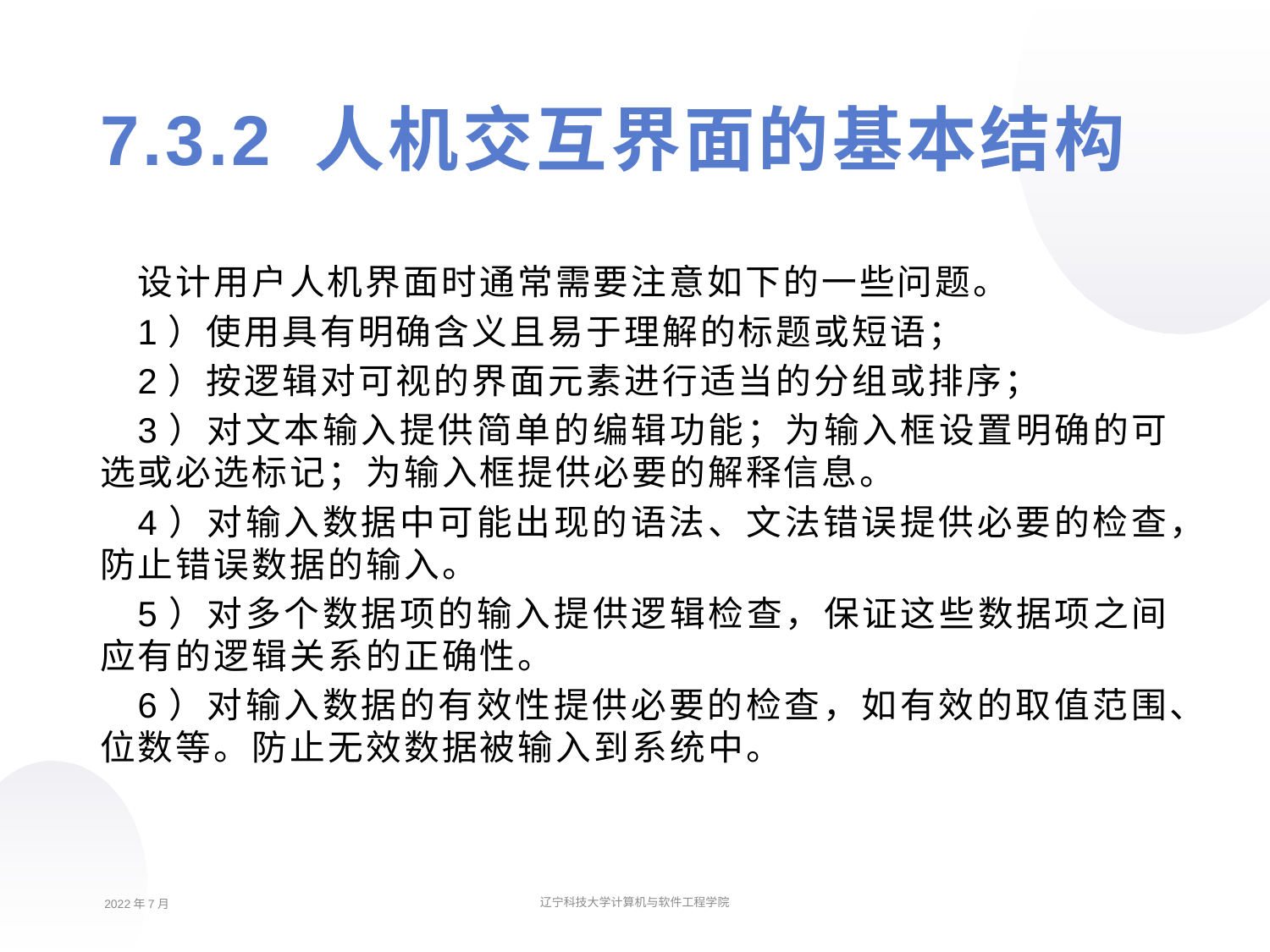

7.3.2 人机交互界面的基本结构
设计用户人机界面时通常需要注意如下的一些问题。
1）使用具有明确含义且易于理解的标题或短语；
2）按逻辑对可视的界面元素进行适当的分组或排序；
3）对文本输入提供简单的编辑功能；为输入框设置明确的可选或必选标记；为输入框提供必要的解释信息。
4）对输入数据中可能出现的语法、文法错误提供必要的检查，防止错误数据的输入。
5）对多个数据项的输入提供逻辑检查，保证这些数据项之间应有的逻辑关系的正确性。
6）对输入数据的有效性提供必要的检查，如有效的取值范围、位数等。防止无效数据被输入到系统中。

2022年7月
辽宁科技大学计算机与软件工程学院
70